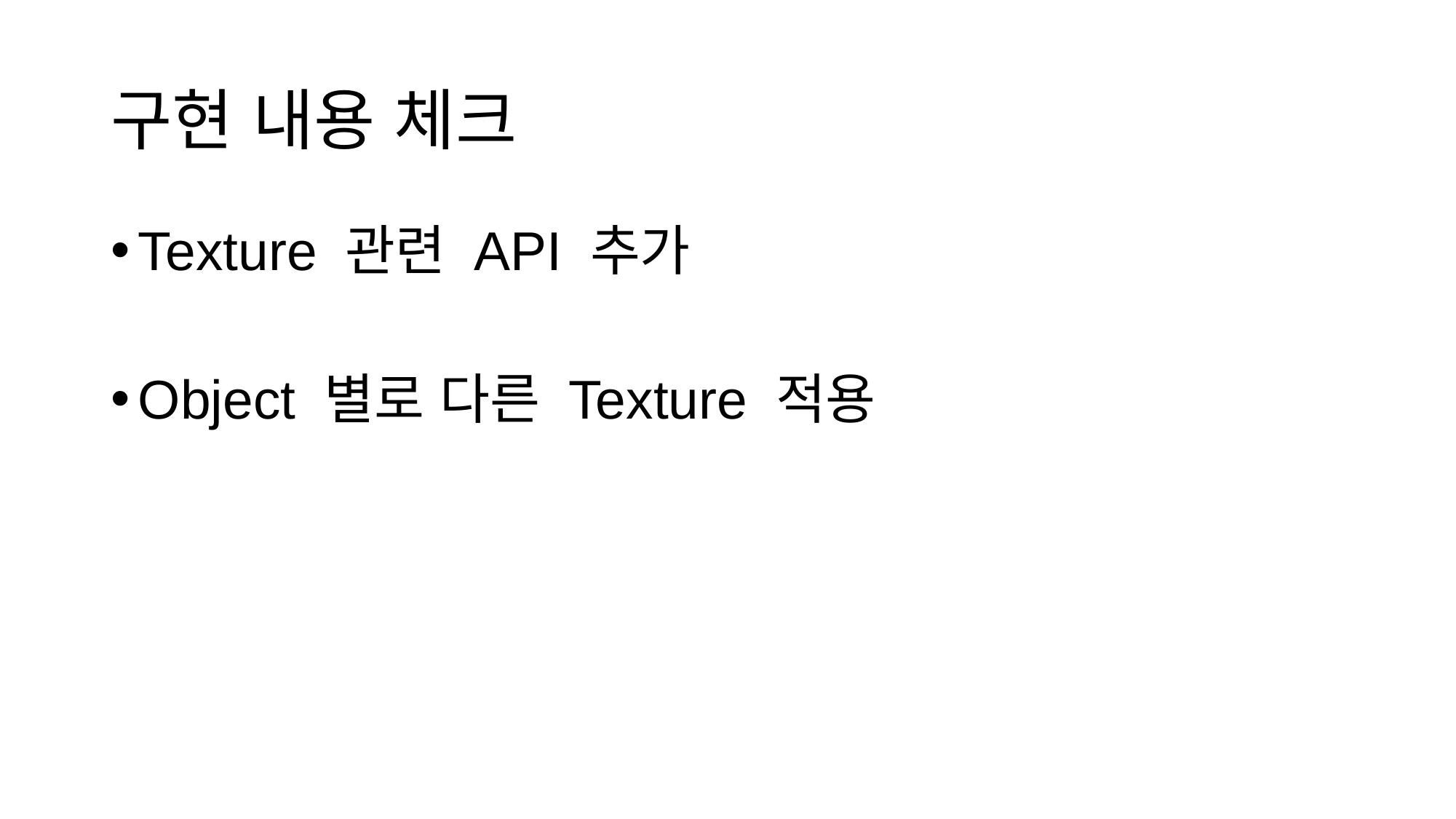

# 구현 내용 체크
Texture 관련 API 추가

Object 별로 다른 Texture 적용